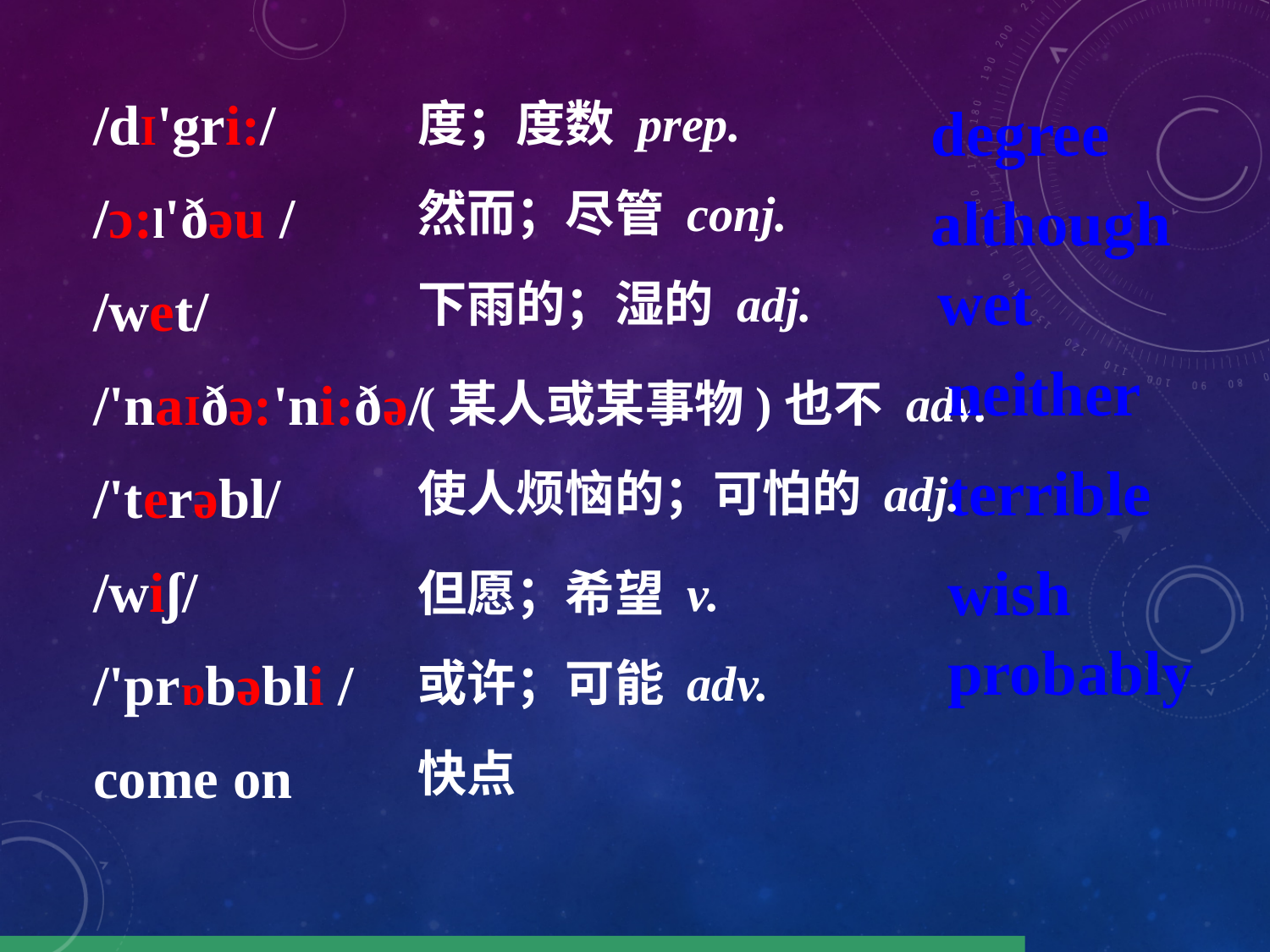

/dI'gri:/
/ɔ:l'ðəu /
/wet/
/'naIðə:'ni:ðə/
/'terəbl/
/wiʃ/
/'prɒbəbli /
come on

度；度数 prep.
degree
然而；尽管 conj.
although
wet
下雨的；湿的 adj.
neither
 (某人或某事物)也不 adv.
terrible
使人烦恼的；可怕的 adj.
wish
但愿；希望 v.
probably

或许；可能 adv.
快点